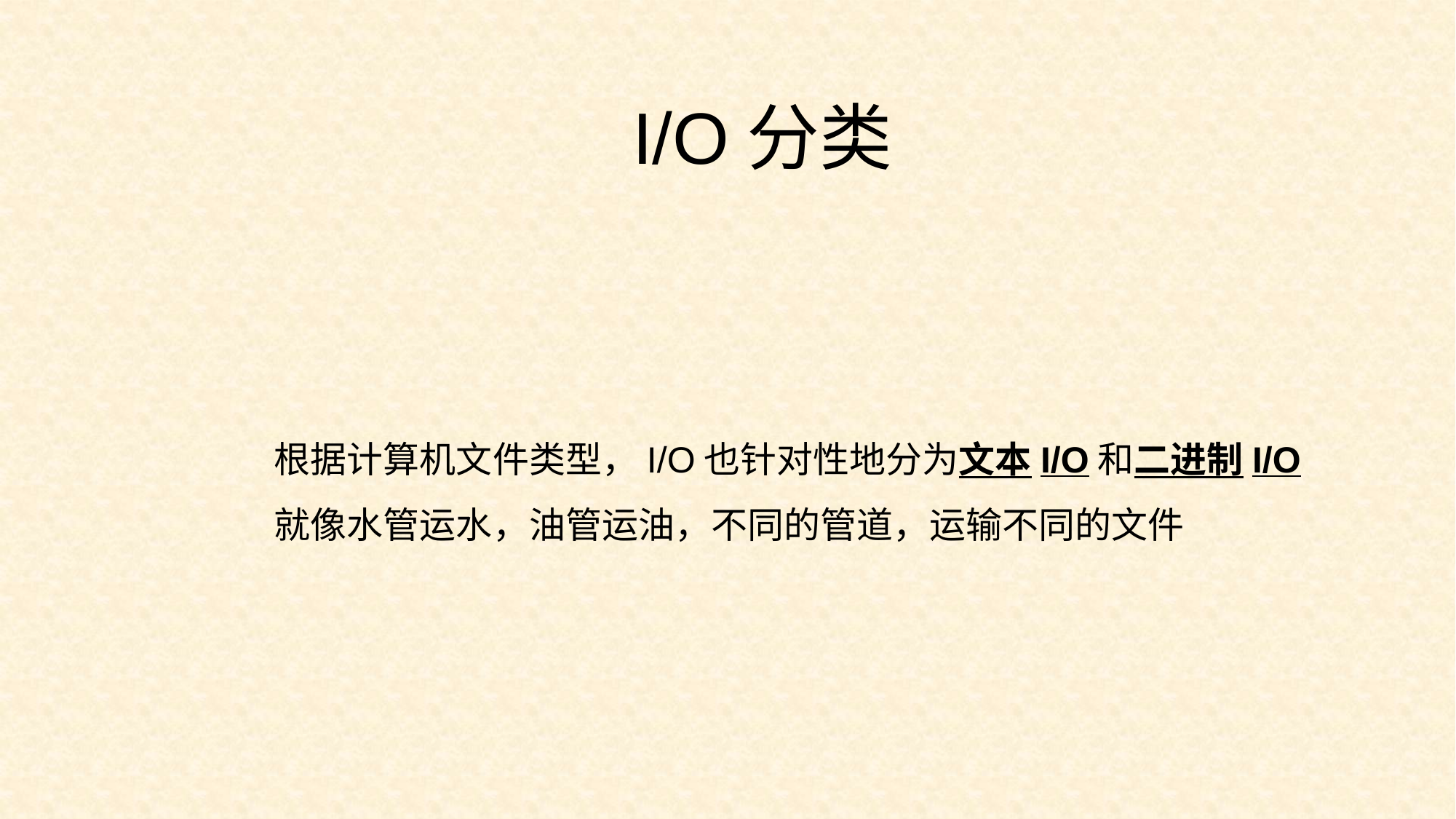

I/O分类
根据计算机文件类型，I/O也针对性地分为文本I/O和二进制I/O
就像水管运水，油管运油，不同的管道，运输不同的文件